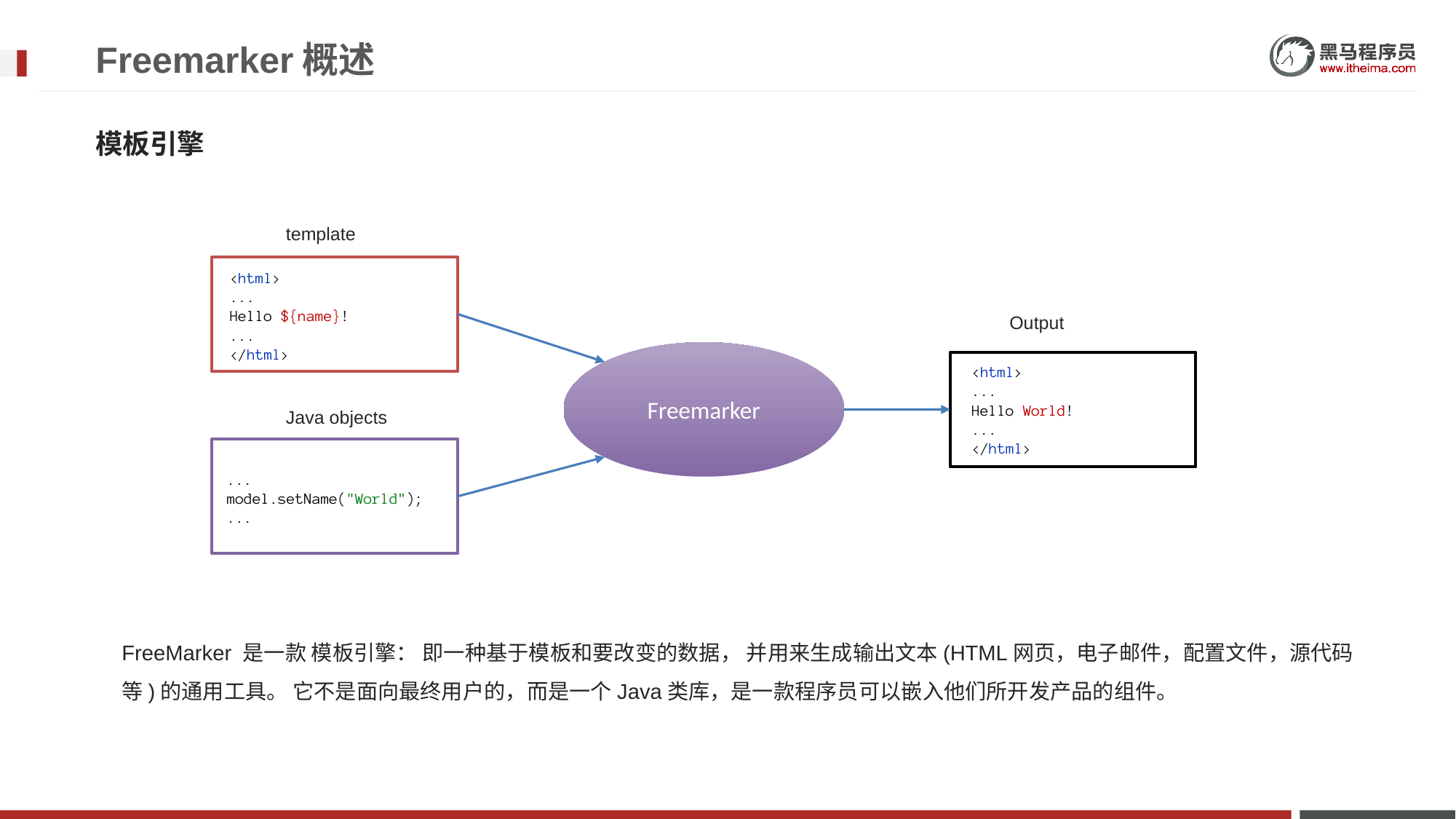

# Freemarker概述
模板引擎
template

<html>
...
Hello ${name}!
...
</html>
Output
Freemarker

<html>
...
Hello World!
...
</html>
Java objects

...
model.setName("World");
...
FreeMarker 是一款 模板引擎： 即一种基于模板和要改变的数据， 并用来生成输出文本(HTML网页，电子邮件，配置文件，源代码等)的通用工具。 它不是面向最终用户的，而是一个Java类库，是一款程序员可以嵌入他们所开发产品的组件。